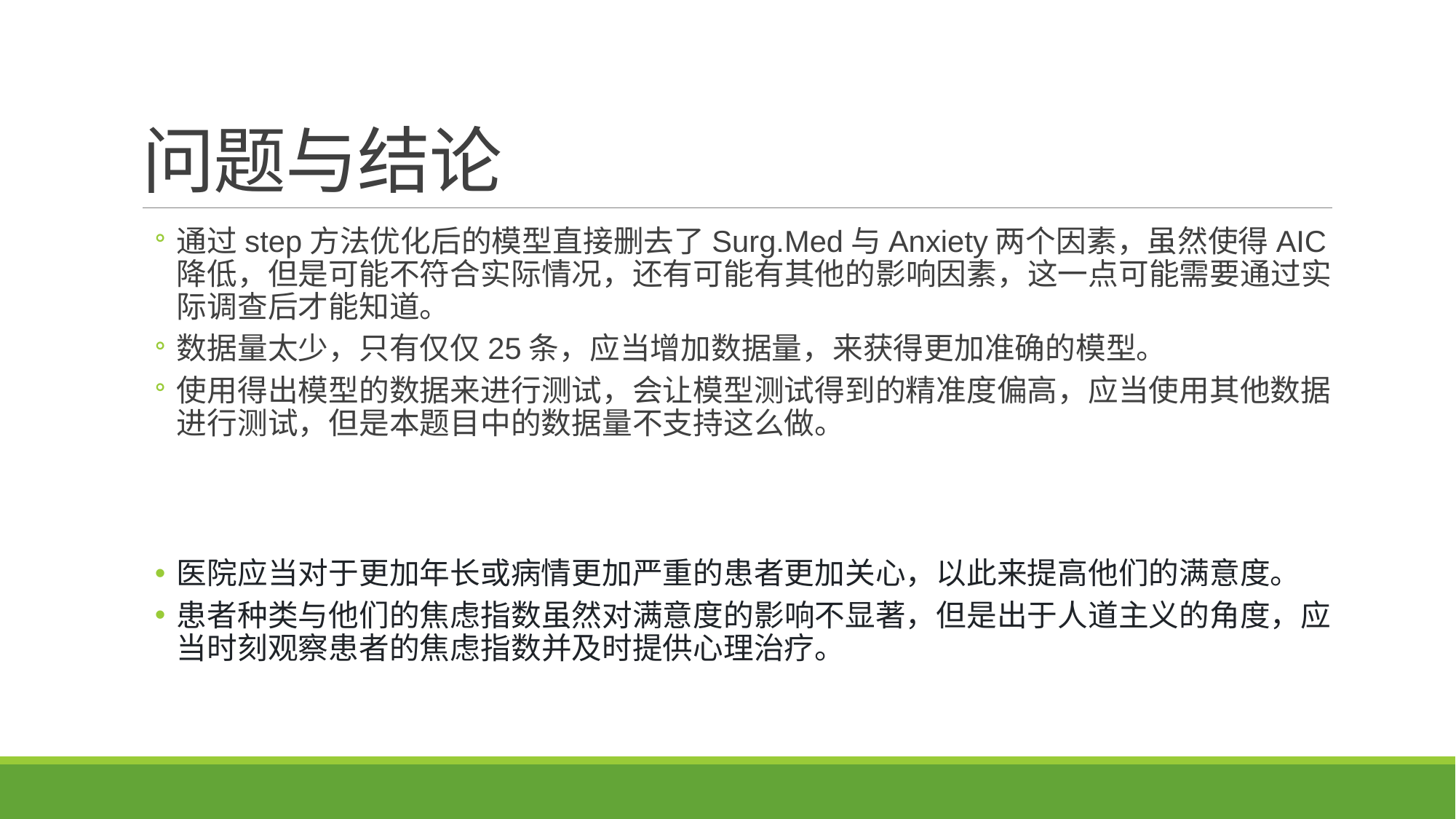

# 问题与结论
通过step方法优化后的模型直接删去了Surg.Med与Anxiety两个因素，虽然使得AIC降低，但是可能不符合实际情况，还有可能有其他的影响因素，这一点可能需要通过实际调查后才能知道。
数据量太少，只有仅仅25条，应当增加数据量，来获得更加准确的模型。
使用得出模型的数据来进行测试，会让模型测试得到的精准度偏高，应当使用其他数据进行测试，但是本题目中的数据量不支持这么做。

医院应当对于更加年长或病情更加严重的患者更加关心，以此来提高他们的满意度。
患者种类与他们的焦虑指数虽然对满意度的影响不显著，但是出于人道主义的角度，应当时刻观察患者的焦虑指数并及时提供心理治疗。